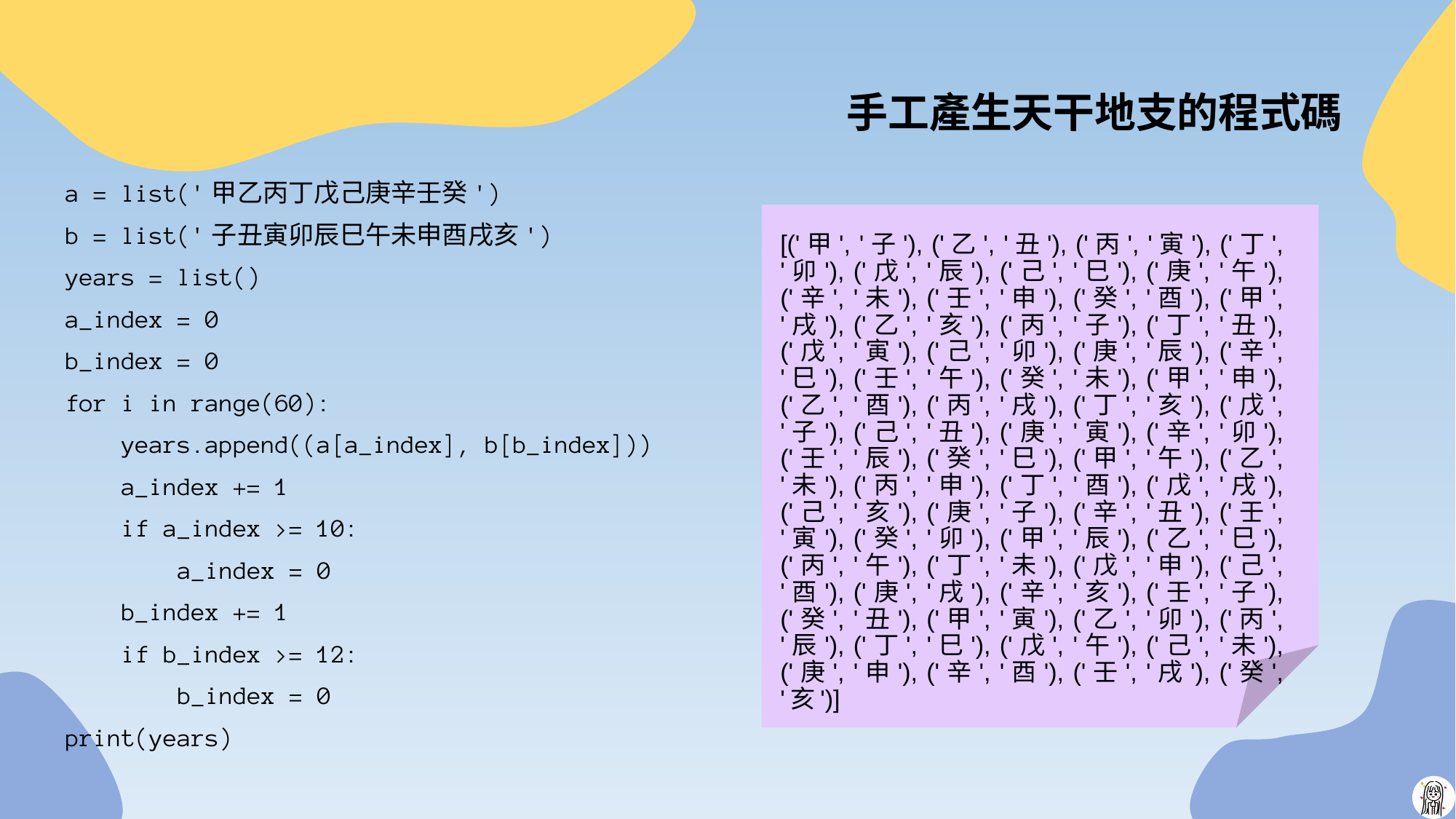

# 手工產生天干地支的程式碼
a = list('甲乙丙丁戊己庚辛壬癸')
b = list('子丑寅卯辰巳午未申酉戌亥')
years = list()
a_index = 0
b_index = 0
for i in range(60):
    years.append((a[a_index], b[b_index]))
    a_index += 1
    if a_index >= 10:
        a_index = 0
    b_index += 1
    if b_index >= 12:
        b_index = 0
print(years)

[('甲', '子'), ('乙', '丑'), ('丙', '寅'), ('丁', '卯'), ('戊', '辰'), ('己', '巳'), ('庚', '午'), ('辛', '未'), ('壬', '申'), ('癸', '酉'), ('甲', '戌'), ('乙', '亥'), ('丙', '子'), ('丁', '丑'), ('戊', '寅'), ('己', '卯'), ('庚', '辰'), ('辛', '巳'), ('壬', '午'), ('癸', '未'), ('甲', '申'), ('乙', '酉'), ('丙', '戌'), ('丁', '亥'), ('戊', '子'), ('己', '丑'), ('庚', '寅'), ('辛', '卯'), ('壬', '辰'), ('癸', '巳'), ('甲', '午'), ('乙', '未'), ('丙', '申'), ('丁', '酉'), ('戊', '戌'), ('己', '亥'), ('庚', '子'), ('辛', '丑'), ('壬', '寅'), ('癸', '卯'), ('甲', '辰'), ('乙', '巳'), ('丙', '午'), ('丁', '未'), ('戊', '申'), ('己', '酉'), ('庚', '戌'), ('辛', '亥'), ('壬', '子'), ('癸', '丑'), ('甲', '寅'), ('乙', '卯'), ('丙', '辰'), ('丁', '巳'), ('戊', '午'), ('己', '未'), ('庚', '申'), ('辛', '酉'), ('壬', '戌'), ('癸', '亥')]
20